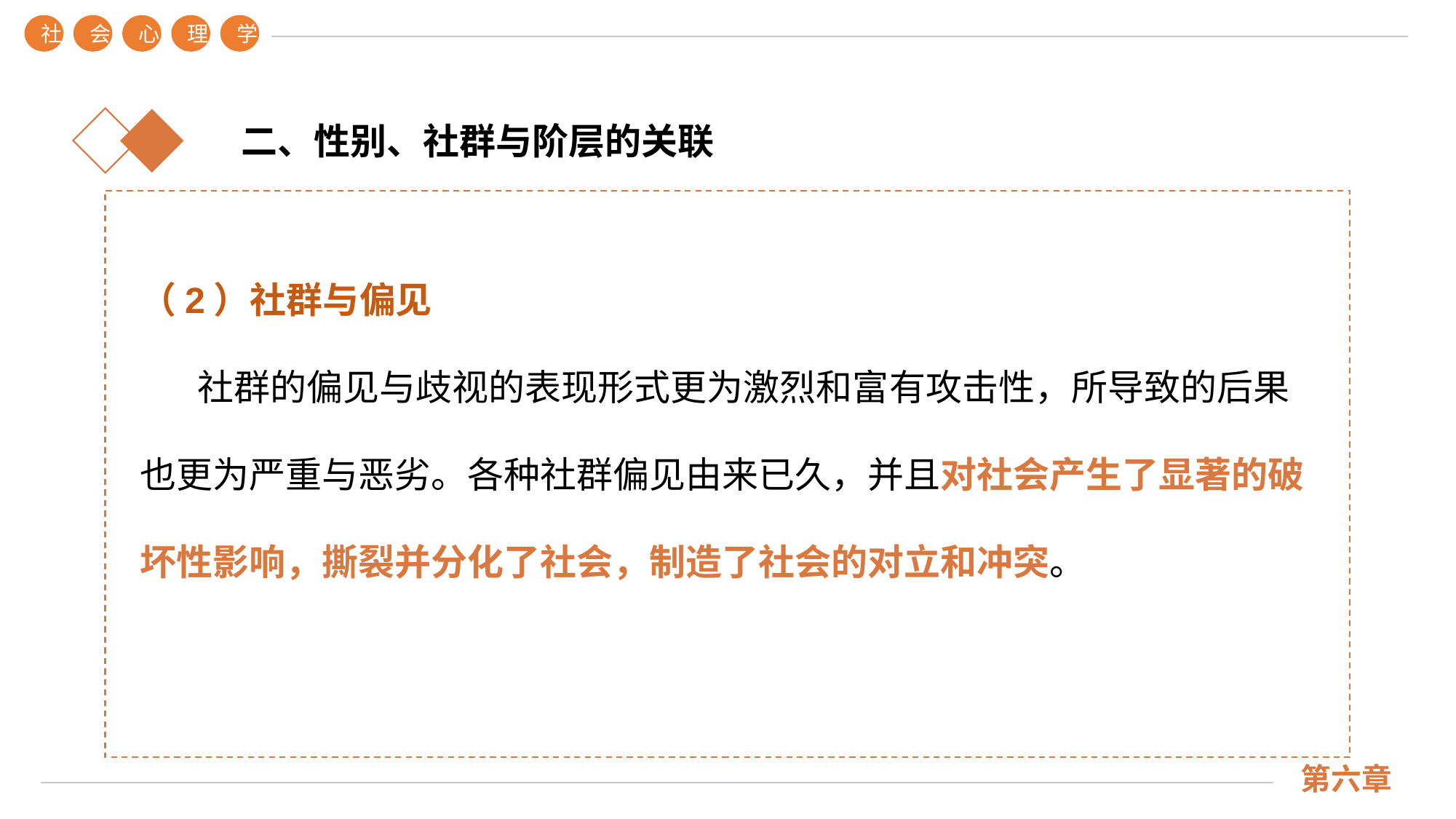

二、性别、社群与阶层的关联

（2）社群与偏见
      社群的偏见与歧视的表现形式更为激烈和富有攻击性，所导致的后果也更为严重与恶劣。各种社群偏见由来已久，并且对社会产生了显著的破坏性影响，撕裂并分化了社会，制造了社会的对立和冲突。